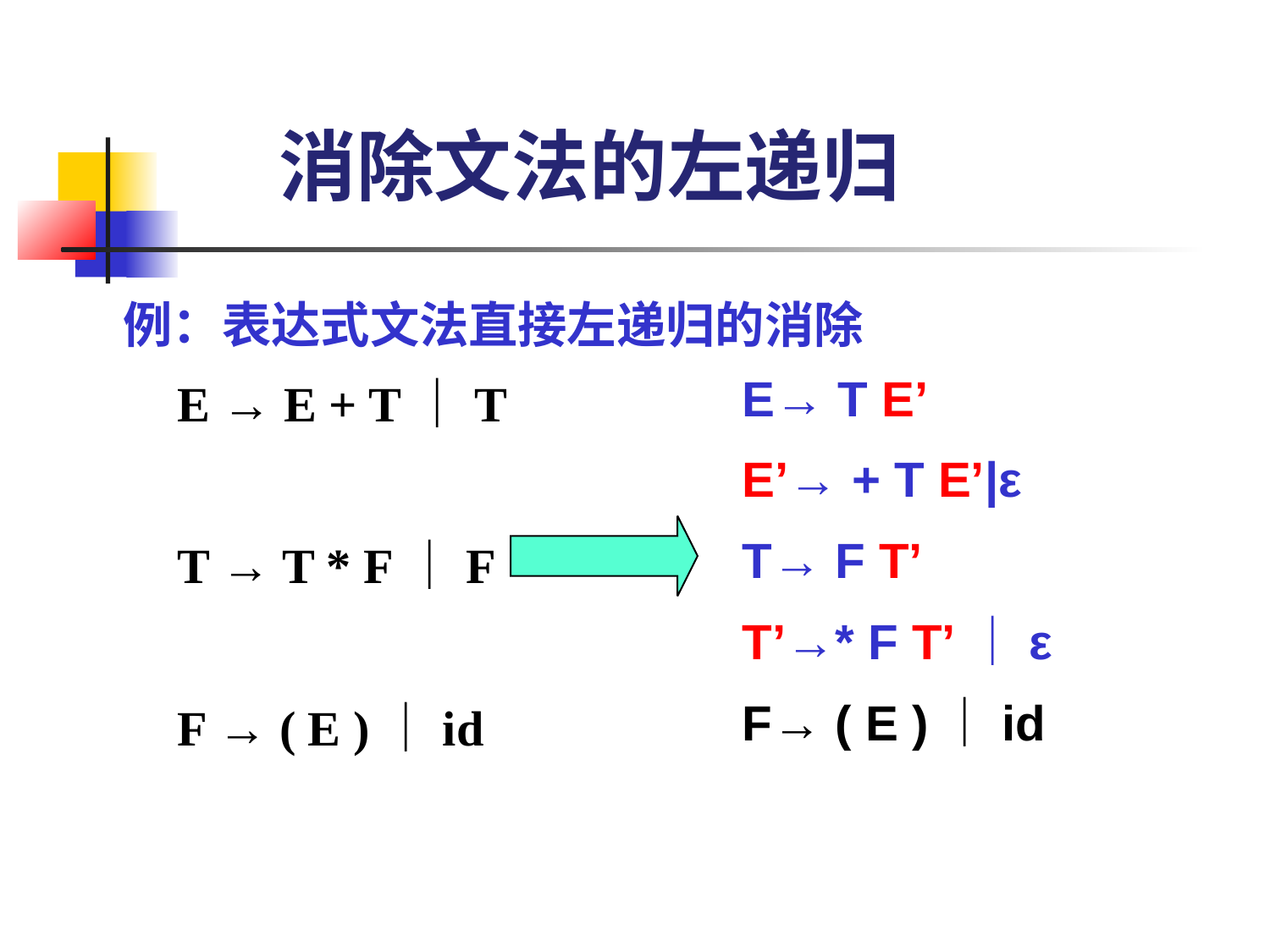

消除文法的左递归
例：表达式文法直接左递归的消除
E→ T E’
E’→ + T E’|ε
T→ F T’
T’→* F T’｜ε
F→ ( E )｜id
E → E + T｜T

T → T * F｜F

F → ( E )｜id